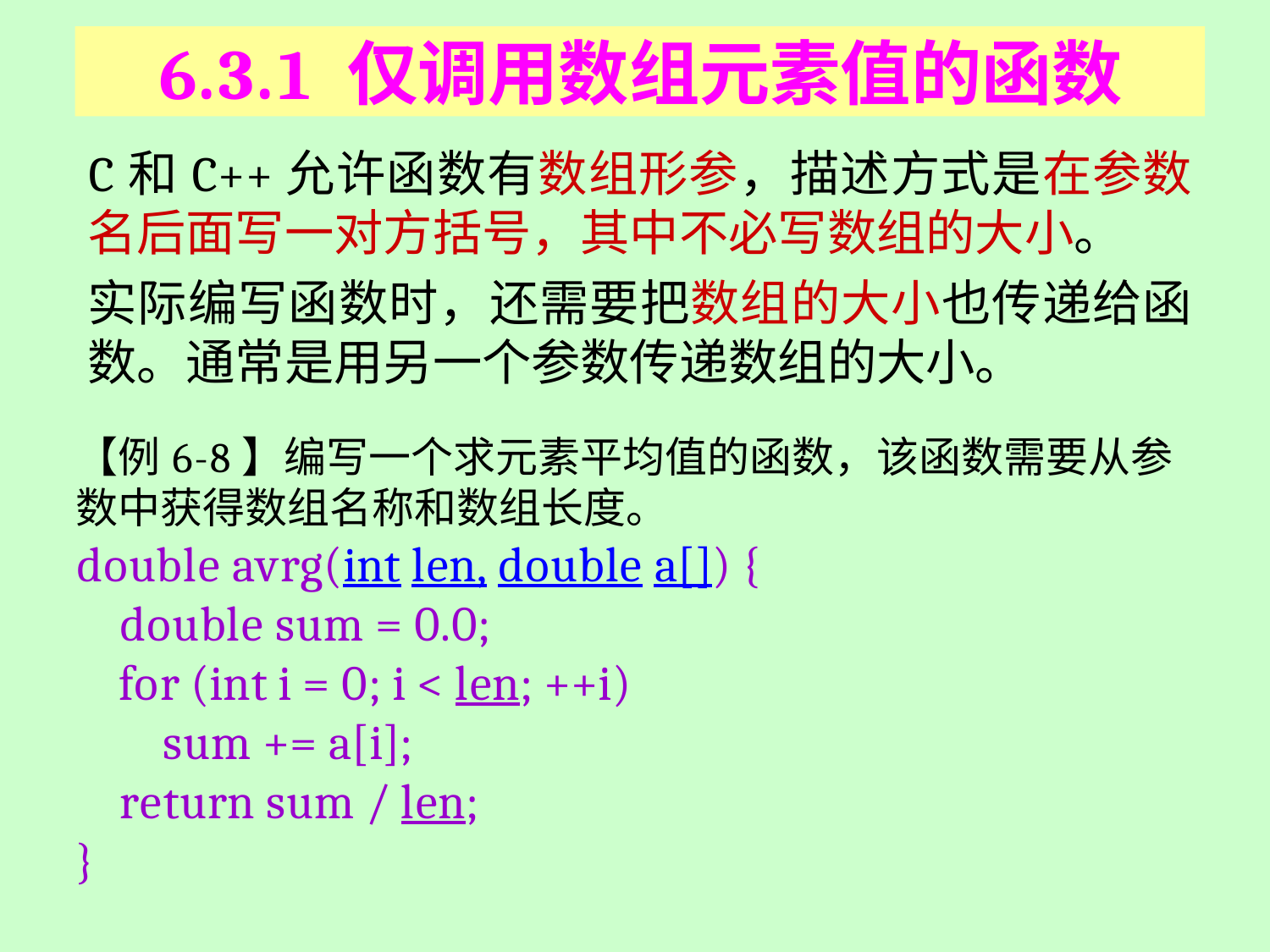

# 6.3.1 仅调用数组元素值的函数
C和C++允许函数有数组形参，描述方式是在参数名后面写一对方括号，其中不必写数组的大小。
实际编写函数时，还需要把数组的大小也传递给函数。通常是用另一个参数传递数组的大小。
【例6-8】编写一个求元素平均值的函数，该函数需要从参数中获得数组名称和数组长度。
double avrg(int len, double a[]) {
    double sum = 0.0;
    for (int i = 0; i < len; ++i)
        sum += a[i];
    return sum / len;
}
52